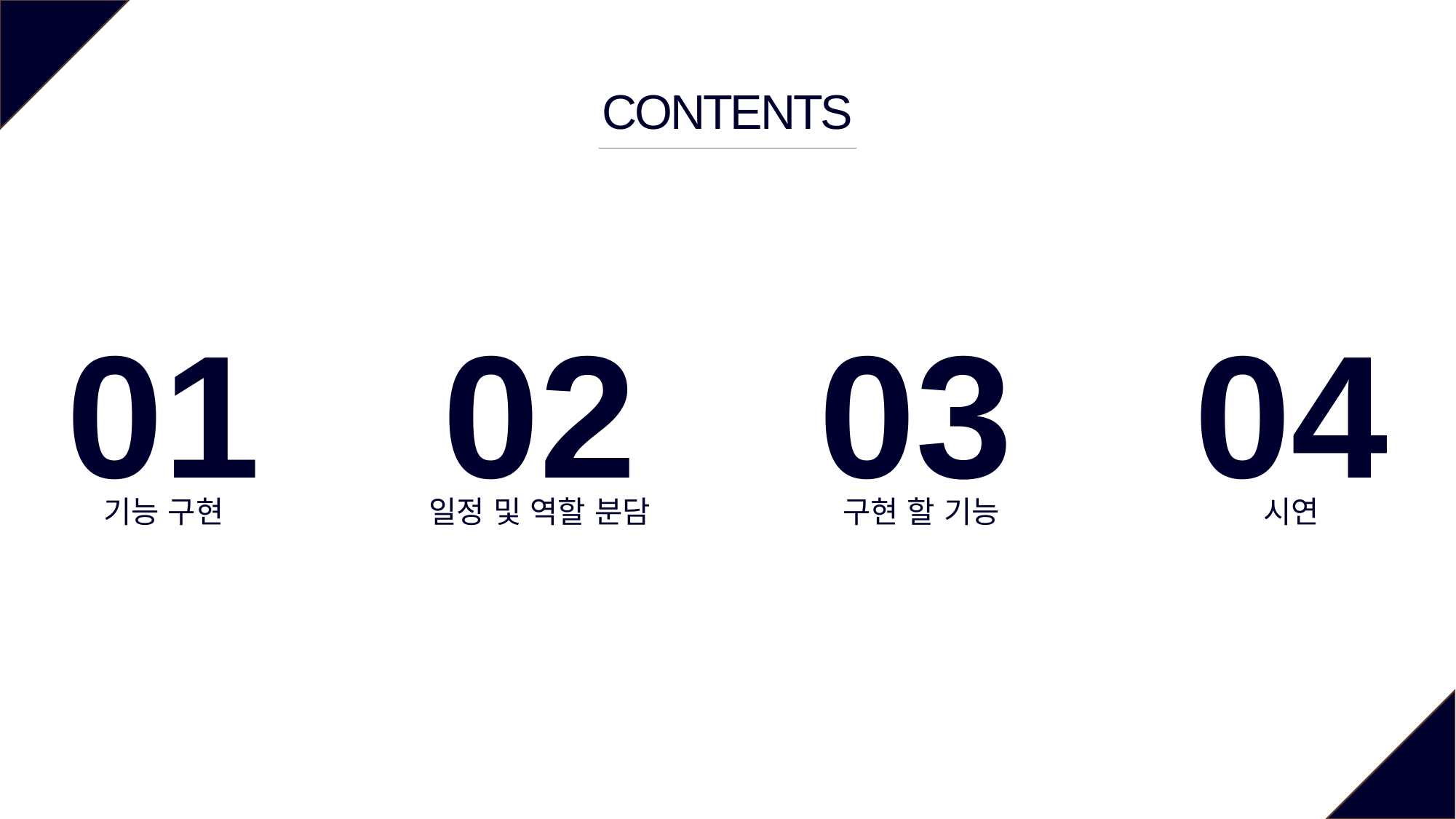

CONTENTS
01
02
03
04
기능 구현
일정 및 역할 분담
구현 할 기능
시연